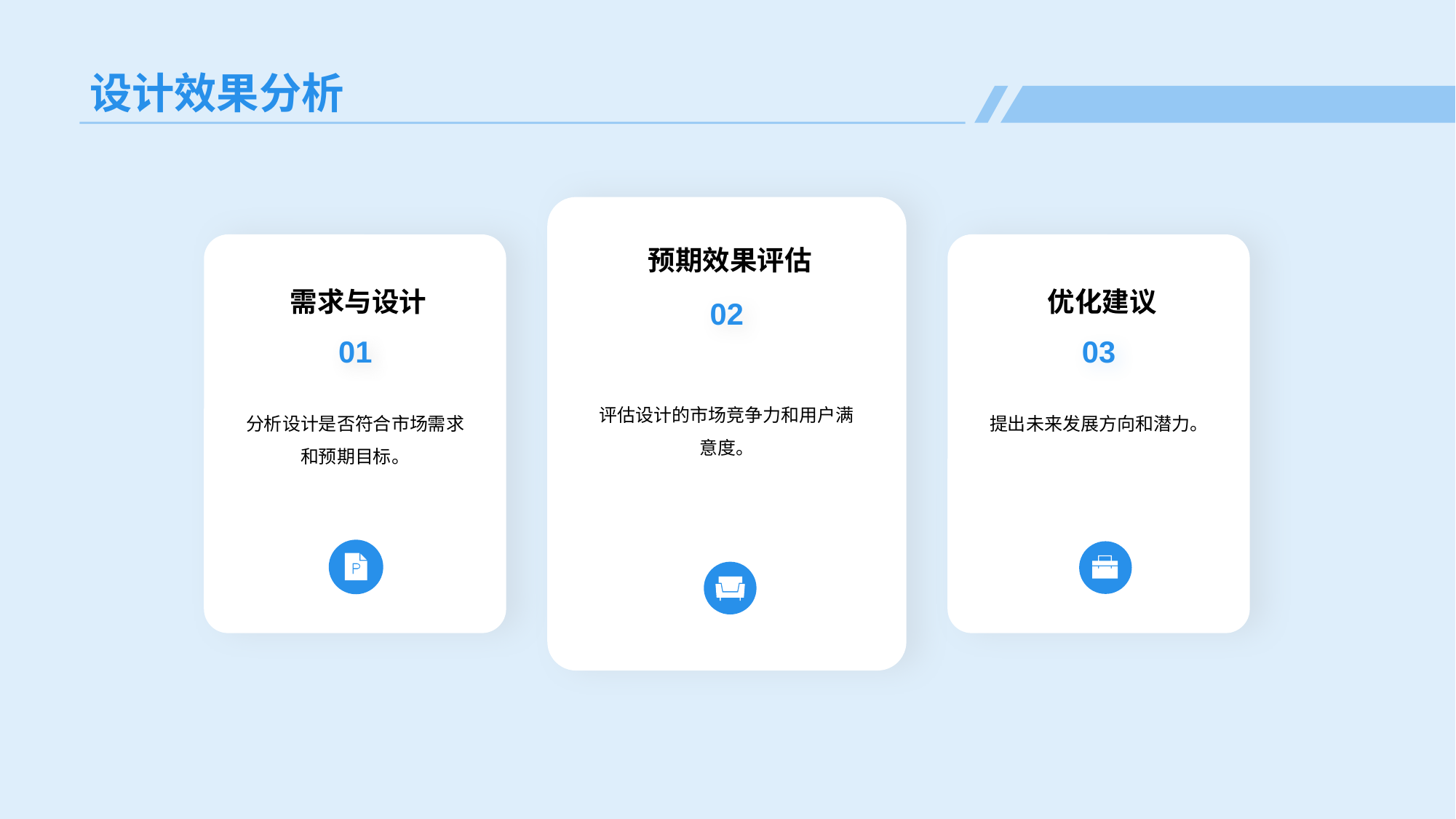

# 设计效果分析

预期效果评估
02
评估设计的市场竞争力和用户满意度。

需求与设计
01
分析设计是否符合市场需求和预期目标。

优化建议
03
提出未来发展方向和潜力。